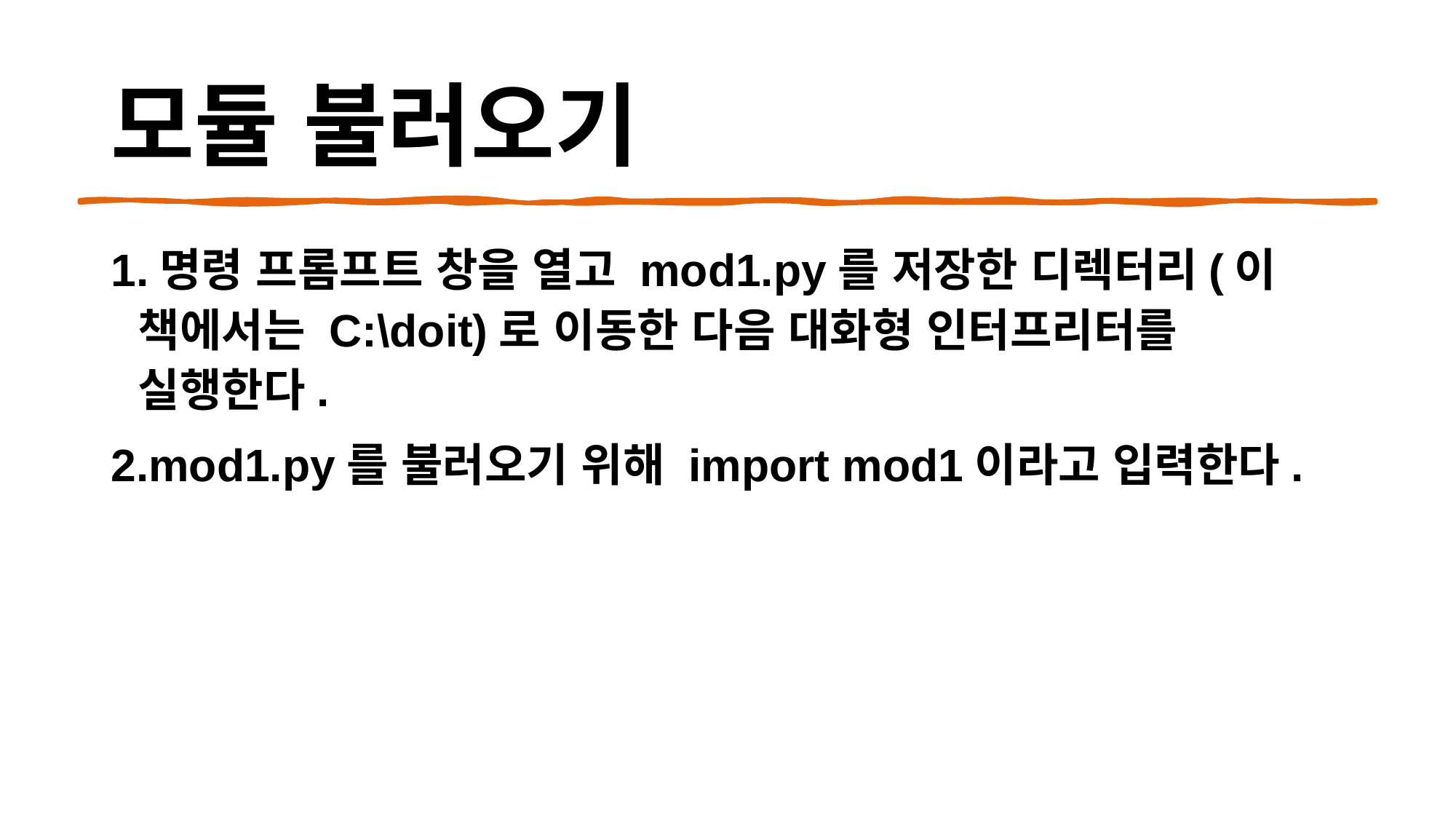

# 모듈 불러오기

1.명령 프롬프트 창을 열고 mod1.py를 저장한 디렉터리(이 책에서는 C:\doit)로 이동한 다음 대화형 인터프리터를 실행한다.
2.mod1.py를 불러오기 위해 import mod1이라고 입력한다.